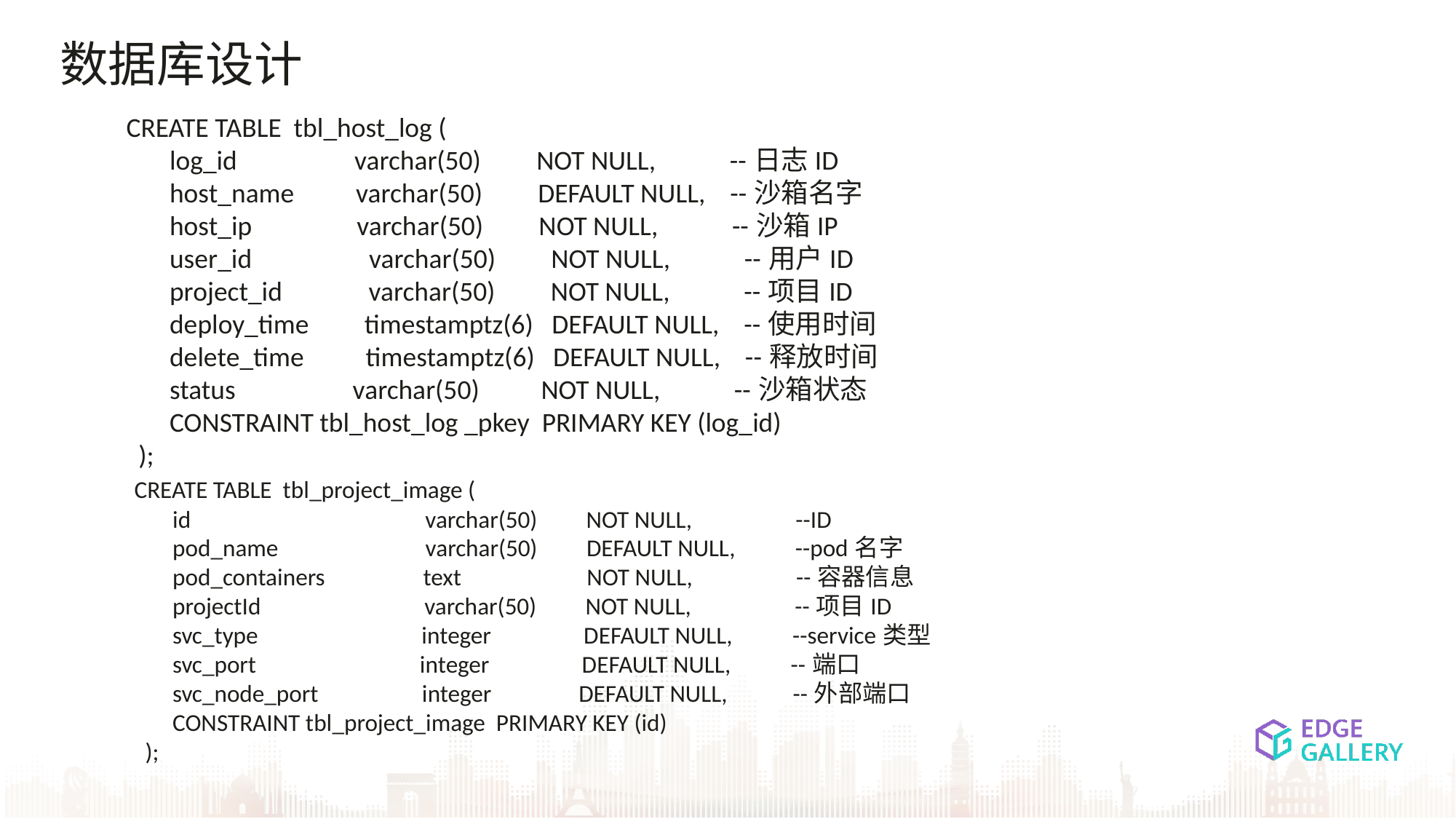

数据库设计
CREATE TABLE  tbl_host_log (
       log_id                   varchar(50)         NOT NULL,            --日志ID
       host_name          varchar(50)         DEFAULT NULL,    --沙箱名字
       host_ip                 varchar(50)         NOT NULL,            --沙箱IP
       user_id                   varchar(50)         NOT NULL,            --用户ID
       project_id              varchar(50)         NOT NULL,            --项目ID
       deploy_time         timestamptz(6)   DEFAULT NULL,    --使用时间
       delete_time          timestamptz(6)   DEFAULT NULL,    --释放时间
       status                   varchar(50)          NOT NULL,            --沙箱状态
       CONSTRAINT tbl_host_log _pkey  PRIMARY KEY (log_id)
  );
CREATE TABLE  tbl_project_image (
       id                                           varchar(50)         NOT NULL,                   --ID
       pod_name                           varchar(50)         DEFAULT NULL,           --pod名字
       pod_containers                  text                       NOT NULL,                   --容器信息
       projectId                              varchar(50)         NOT NULL,                   --项目ID
       svc_type                              integer                 DEFAULT NULL,           --service类型
       svc_port                              integer                 DEFAULT NULL,           --端口
       svc_node_port                   integer                DEFAULT NULL,            --外部端口
       CONSTRAINT tbl_project_image  PRIMARY KEY (id)
  );